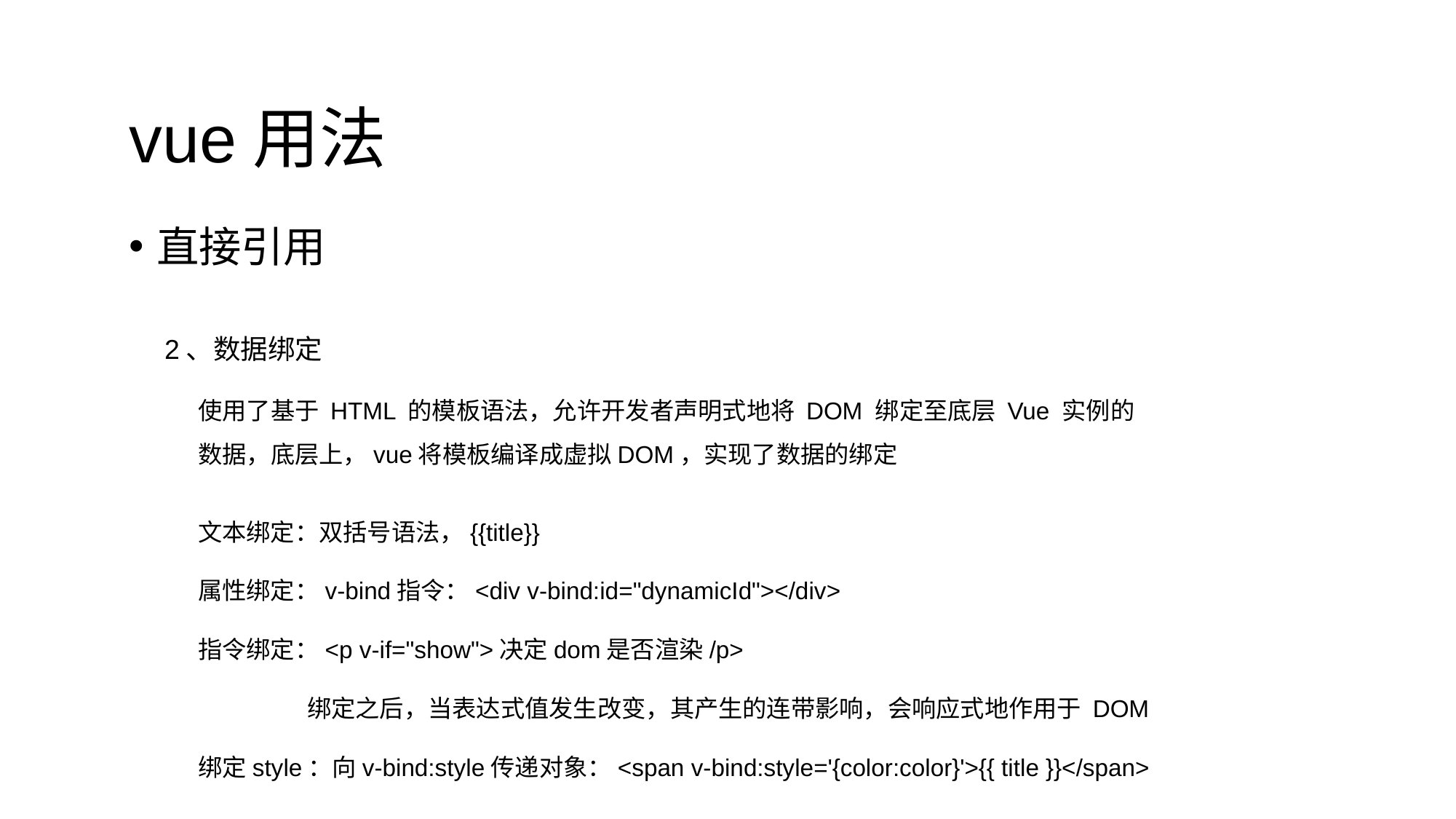

vue用法
直接引用
2、数据绑定
使用了基于 HTML 的模板语法，允许开发者声明式地将 DOM 绑定至底层 Vue 实例的数据，底层上，vue将模板编译成虚拟DOM，实现了数据的绑定
文本绑定：双括号语法，{{title}}
属性绑定：v-bind指令：<div v-bind:id="dynamicId"></div>
指令绑定：<p v-if="show">决定dom是否渲染/p>
	绑定之后，当表达式值发生改变，其产生的连带影响，会响应式地作用于 DOM
绑定style：向v-bind:style传递对象：<span v-bind:style='{color:color}'>{{ title }}</span>